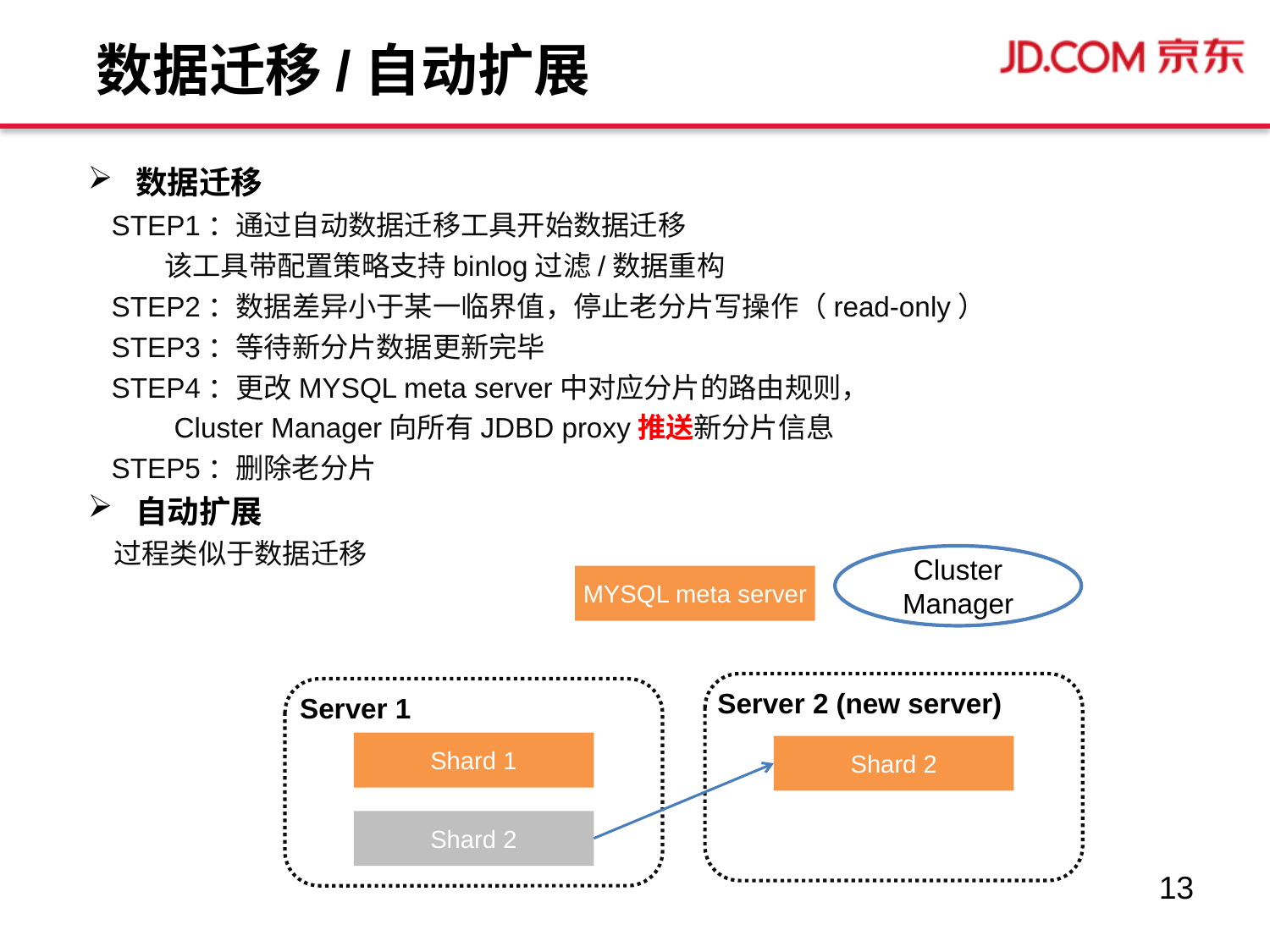

数据迁移/自动扩展
数据迁移
   STEP1：通过自动数据迁移工具开始数据迁移
           该工具带配置策略支持binlog过滤/数据重构
   STEP2：数据差异小于某一临界值，停止老分片写操作（read-only）
   STEP3：等待新分片数据更新完毕
   STEP4：更改MYSQL meta server中对应分片的路由规则，
           Cluster Manager向所有JDBD proxy推送新分片信息
   STEP5：删除老分片
自动扩展
   过程类似于数据迁移
Cluster Manager
MYSQL meta server

Server 2 (new server)
Server 1
Shard 1
Shard 2
Shard 2
13